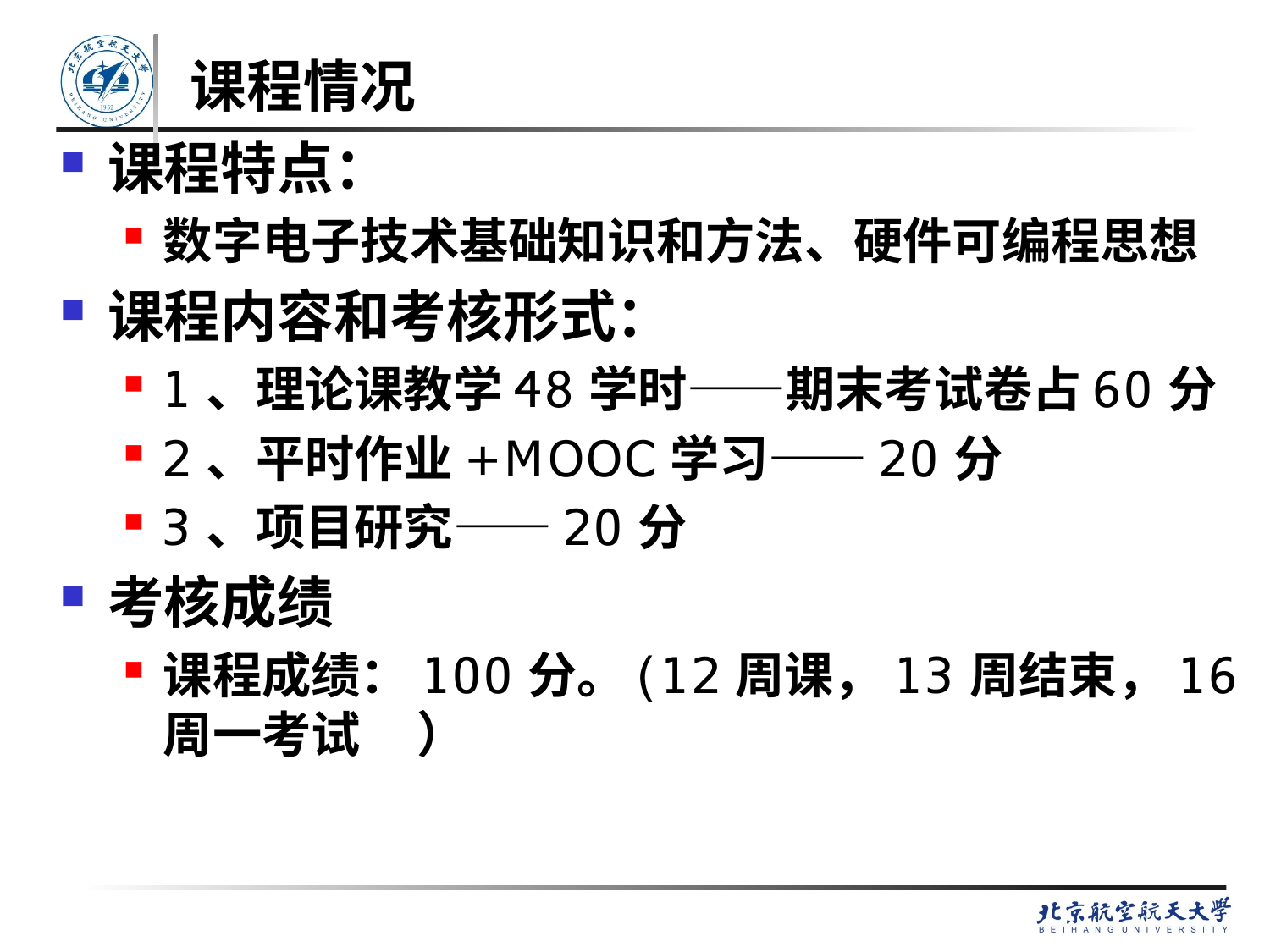

# 课程情况
课程特点：
数字电子技术基础知识和方法、硬件可编程思想
课程内容和考核形式：
1、理论课教学48学时——期末考试卷占60分
2、平时作业+MOOC学习——20分
3、项目研究——20分
考核成绩
课程成绩：100分。(12周课，13周结束，16周一考试	）
3